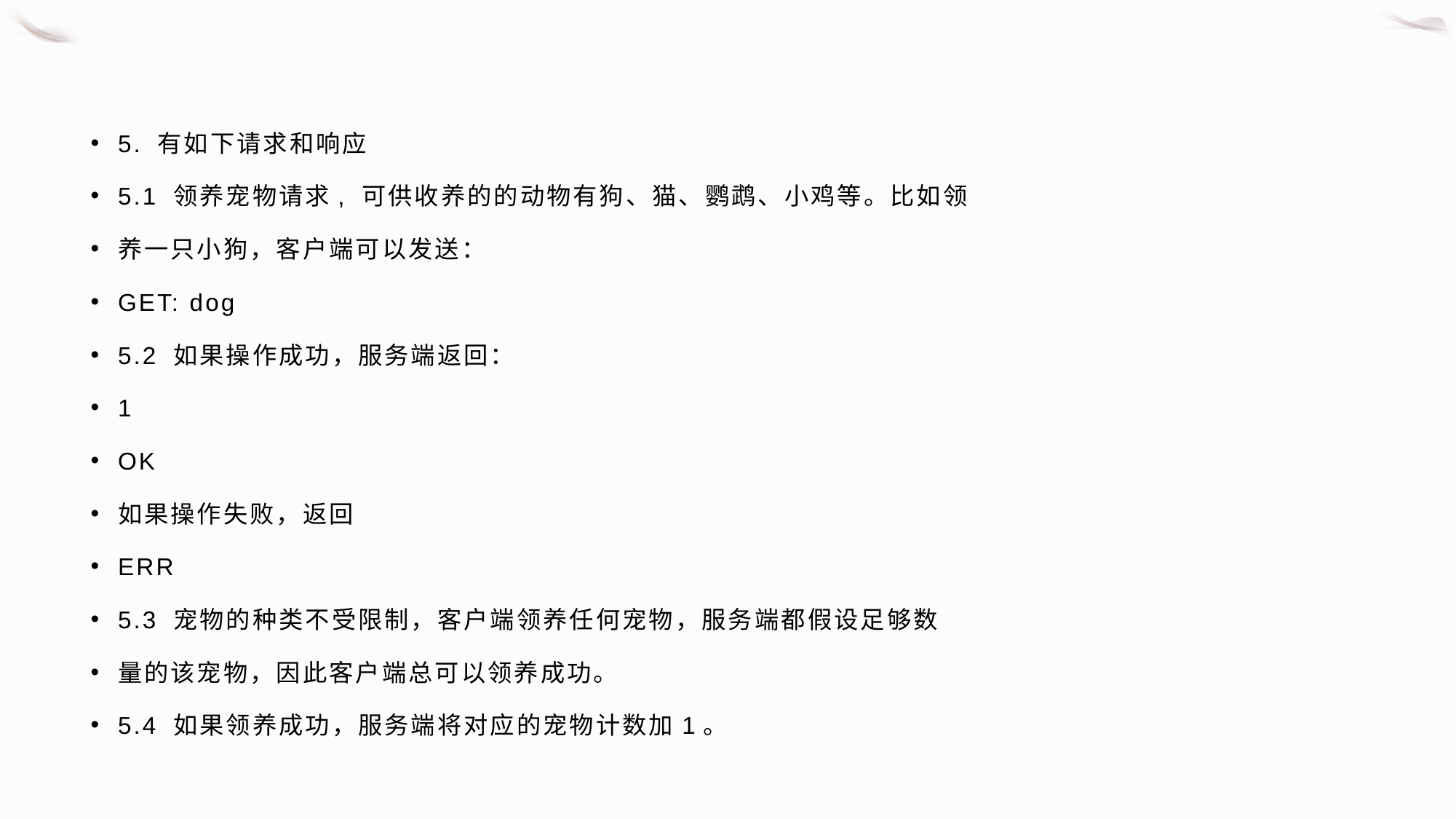

5. 有如下请求和响应
5.1 领养宠物请求, 可供收养的的动物有狗、猫、鹦鹉、⼩鸡等。⽐如领
养⼀只⼩狗，客户端可以发送：
GET: dog
5.2 如果操作成功，服务端返回：
1
OK
如果操作失败，返回
ERR
5.3 宠物的种类不受限制，客户端领养任何宠物，服务端都假设⾜够数
量的该宠物，因此客户端总可以领养成功。
5.4 如果领养成功，服务端将对应的宠物计数加1。